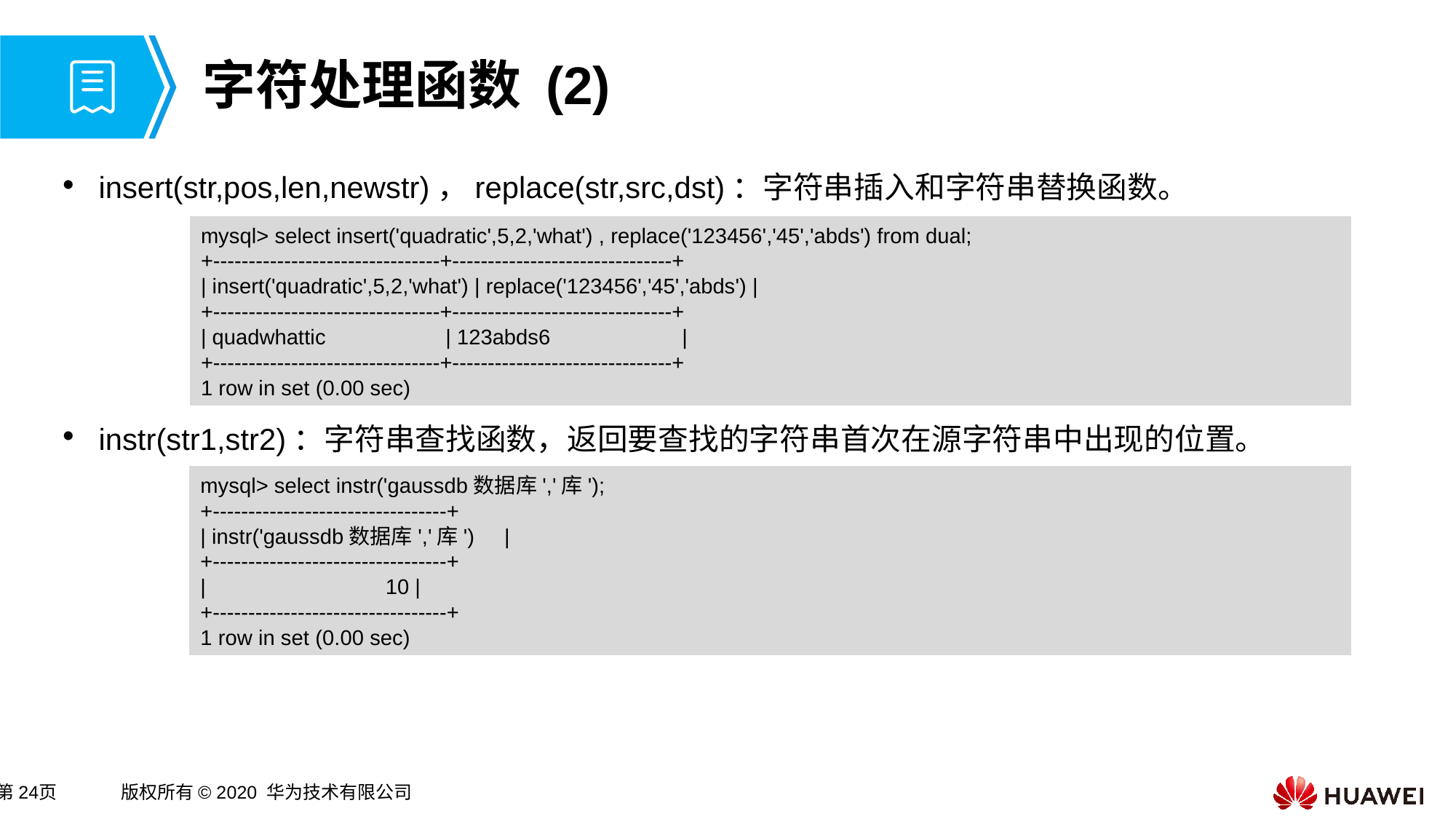

# 字符处理函数 (2)
insert(str,pos,len,newstr)，replace(str,src,dst)：字符串插入和字符串替换函数。

instr(str1,str2)：字符串查找函数，返回要查找的字符串首次在源字符串中出现的位置。
mysql> select insert('quadratic',5,2,'what') , replace('123456','45','abds') from dual;
+--------------------------------+-------------------------------+
| insert('quadratic',5,2,'what') | replace('123456','45','abds') |
+--------------------------------+-------------------------------+
| quadwhattic                    | 123abds6                      |
+--------------------------------+-------------------------------+
1 row in set (0.00 sec)
mysql> select instr('gaussdb数据库','库');
+---------------------------------+
| instr('gaussdb数据库','库')     |
+---------------------------------+
|                              10 |
+---------------------------------+
1 row in set (0.00 sec)